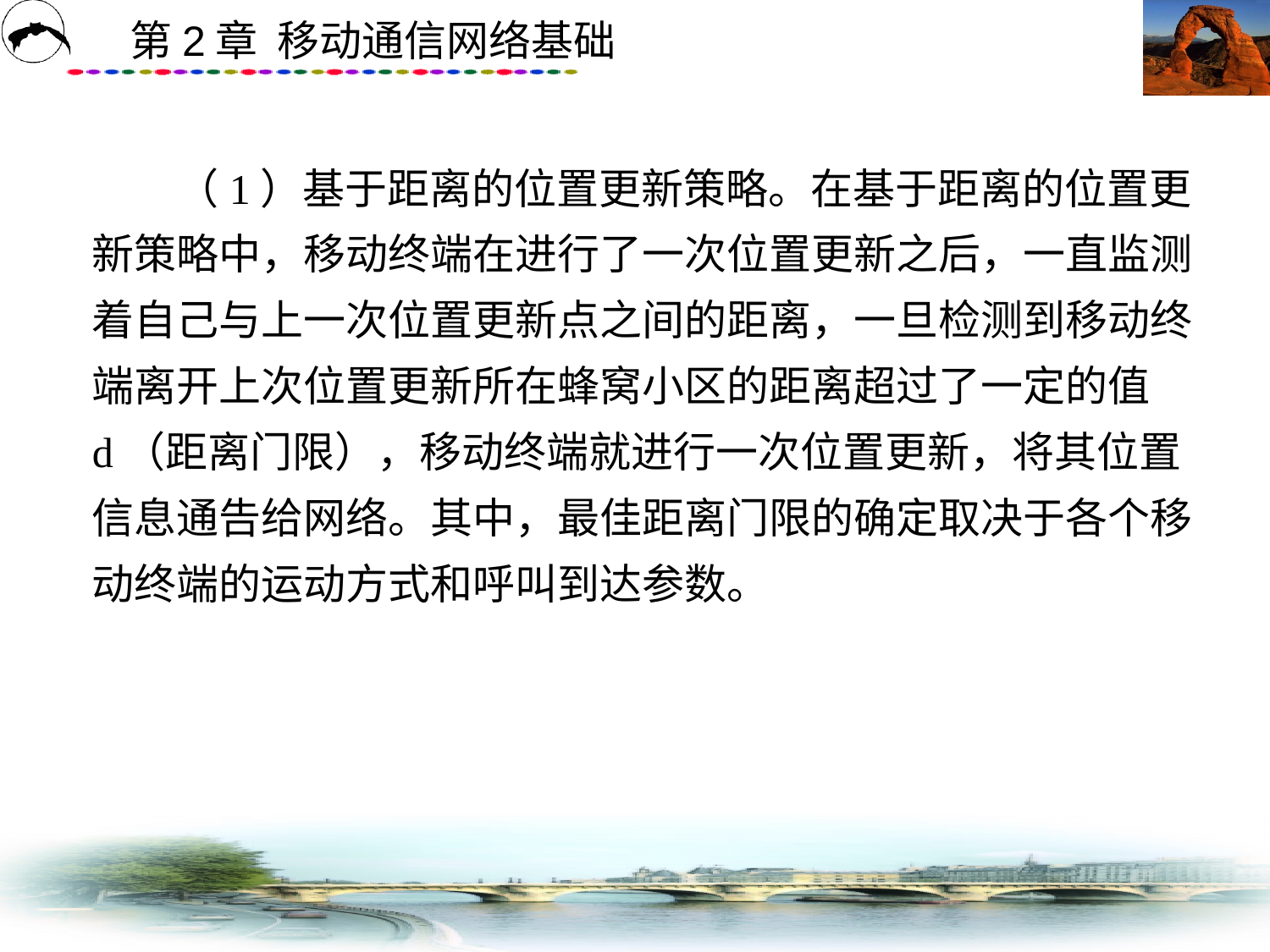

# （1）基于距离的位置更新策略。在基于距离的位置更新策略中，移动终端在进行了一次位置更新之后，一直监测着自己与上一次位置更新点之间的距离，一旦检测到移动终端离开上次位置更新所在蜂窝小区的距离超过了一定的值d（距离门限），移动终端就进行一次位置更新，将其位置信息通告给网络。其中，最佳距离门限的确定取决于各个移动终端的运动方式和呼叫到达参数。